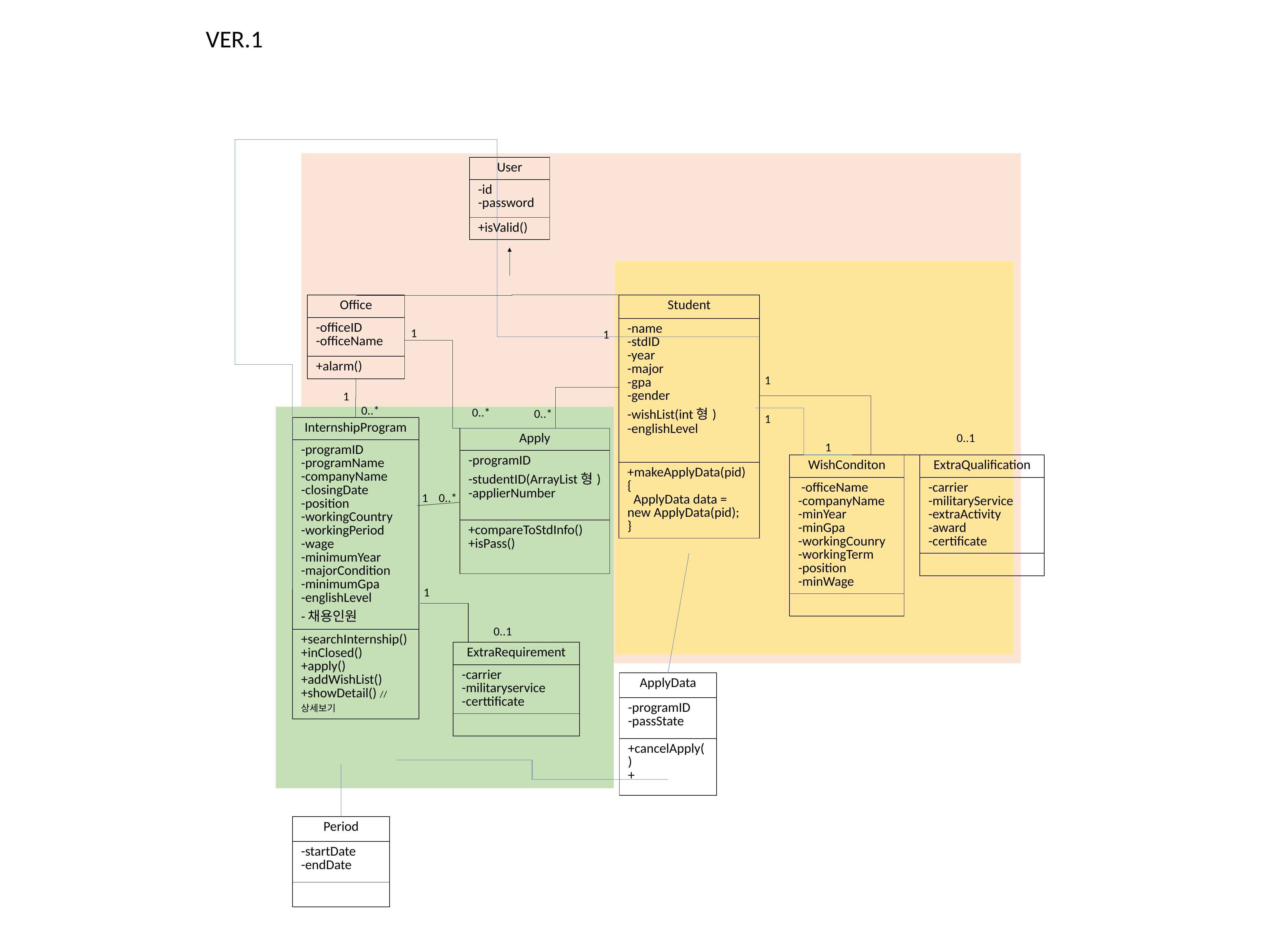

VER.1

| User |
| --- |
| -id -password |
| +isValid() |

| Office |
| --- |
| -officeID -officeName |
| +alarm() |
| Student |
| --- |
| -name -stdID -year -major -gpa -gender -wishList(int형) -englishLevel |
| +makeApplyData(pid) { ApplyData data = new ApplyData(pid); } |
| InternshipProgramUI |
| --- |
|  |
| onClick(pID, stdID) { apply(pid, stdid); makeApplyData(pid); } |
|  |
1
1
1
1
0..*
0..*
0..*

1
| InternshipProgram |
| --- |
| -programID -programName -companyName -closingDate -position -workingCountry -workingPeriod -wage -minimumYear -majorCondition -minimumGpa -englishLevel -채용인원 |
| +searchInternship() +inClosed() +apply() +addWishList() +showDetail() //상세보기 |
0..1
| Apply |
| --- |
| -programID -studentID(ArrayList형) -applierNumber |
| +compareToStdInfo() +isPass() |
1
| WishConditon |
| --- |
| -officeName -companyName -minYear -minGpa -workingCounry -workingTerm -position -minWage |
|  |
| ExtraQualification |
| --- |
| -carrier -militaryService -extraActivity -award -certificate |
|  |
0..*
1
1
0..1
| ExtraRequirement |
| --- |
| -carrier -militaryservice -certtificate |
|  |
| ApplyData |
| --- |
| -programID -passState |
| +cancelApply() + |
| Period |
| --- |
| -startDate -endDate |
|  |